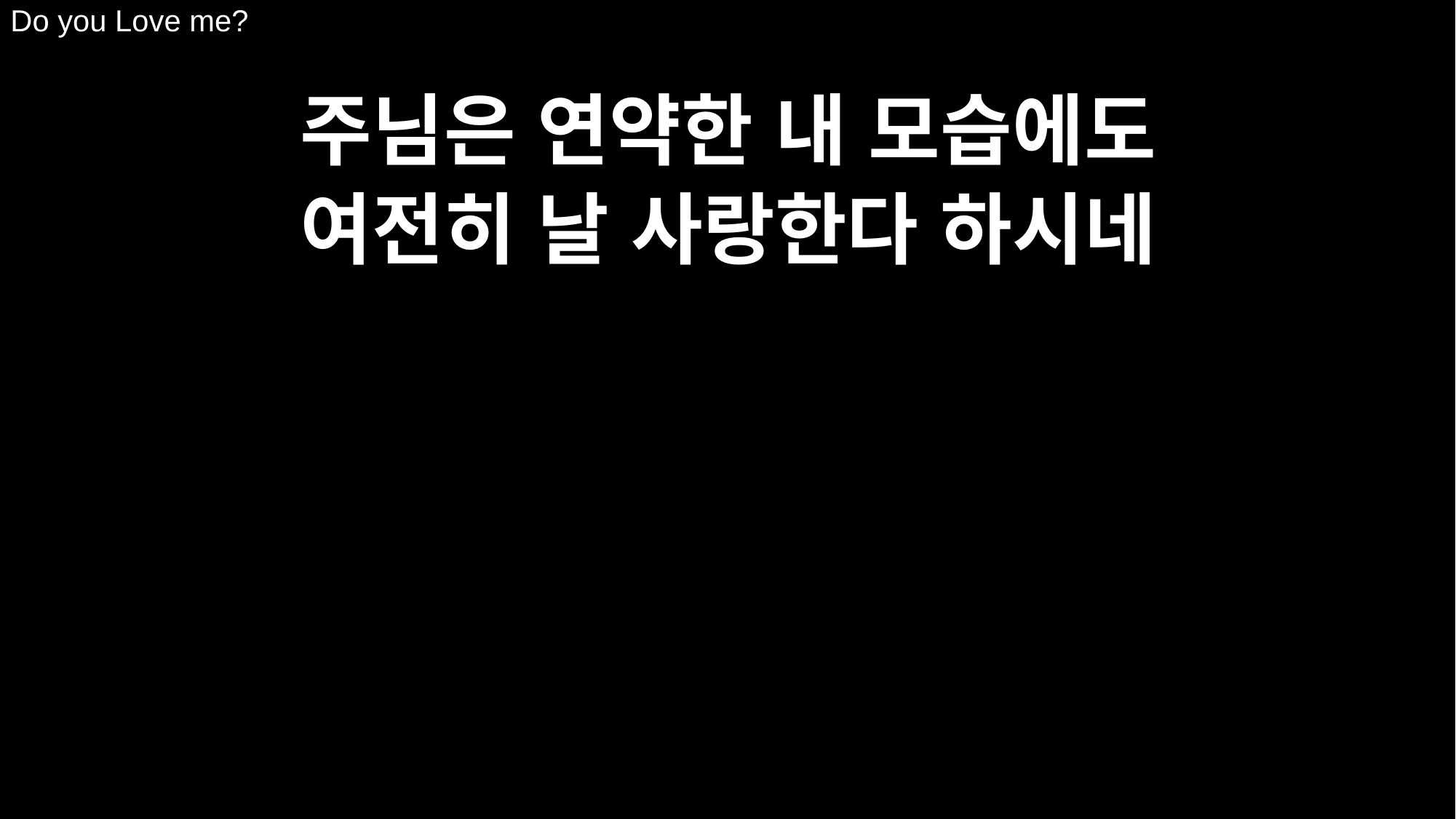

주님은 연약한 내 모습에도
여전히 날 사랑한다 하시네

# Do you Love me?